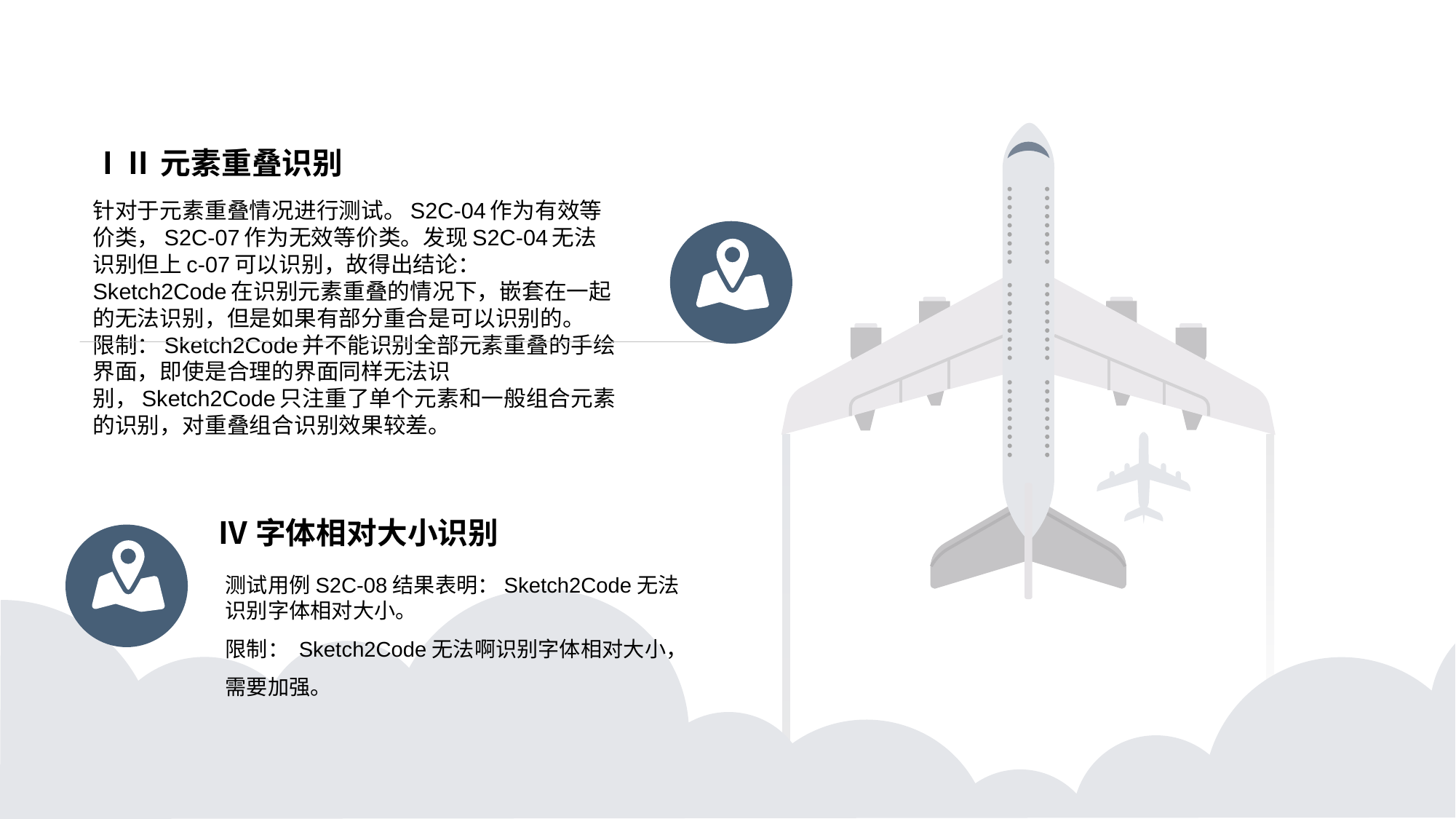

ⅠⅡ元素重叠识别
针对于元素重叠情况进行测试。S2C-04作为有效等价类，S2C-07作为无效等价类。发现S2C-04无法识别但上c-07可以识别，故得出结论：Sketch2Code在识别元素重叠的情况下，嵌套在一起的无法识别，但是如果有部分重合是可以识别的。
限制：Sketch2Code并不能识别全部元素重叠的手绘界面，即使是合理的界面同样无法识别，Sketch2Code只注重了单个元素和一般组合元素的识别，对重叠组合识别效果较差。

Ⅳ字体相对大小识别

测试用例S2C-08结果表明：Sketch2Code无法识别字体相对大小。
限制： Sketch2Code无法啊识别字体相对大小，需要加强。

www.islide.cc
15